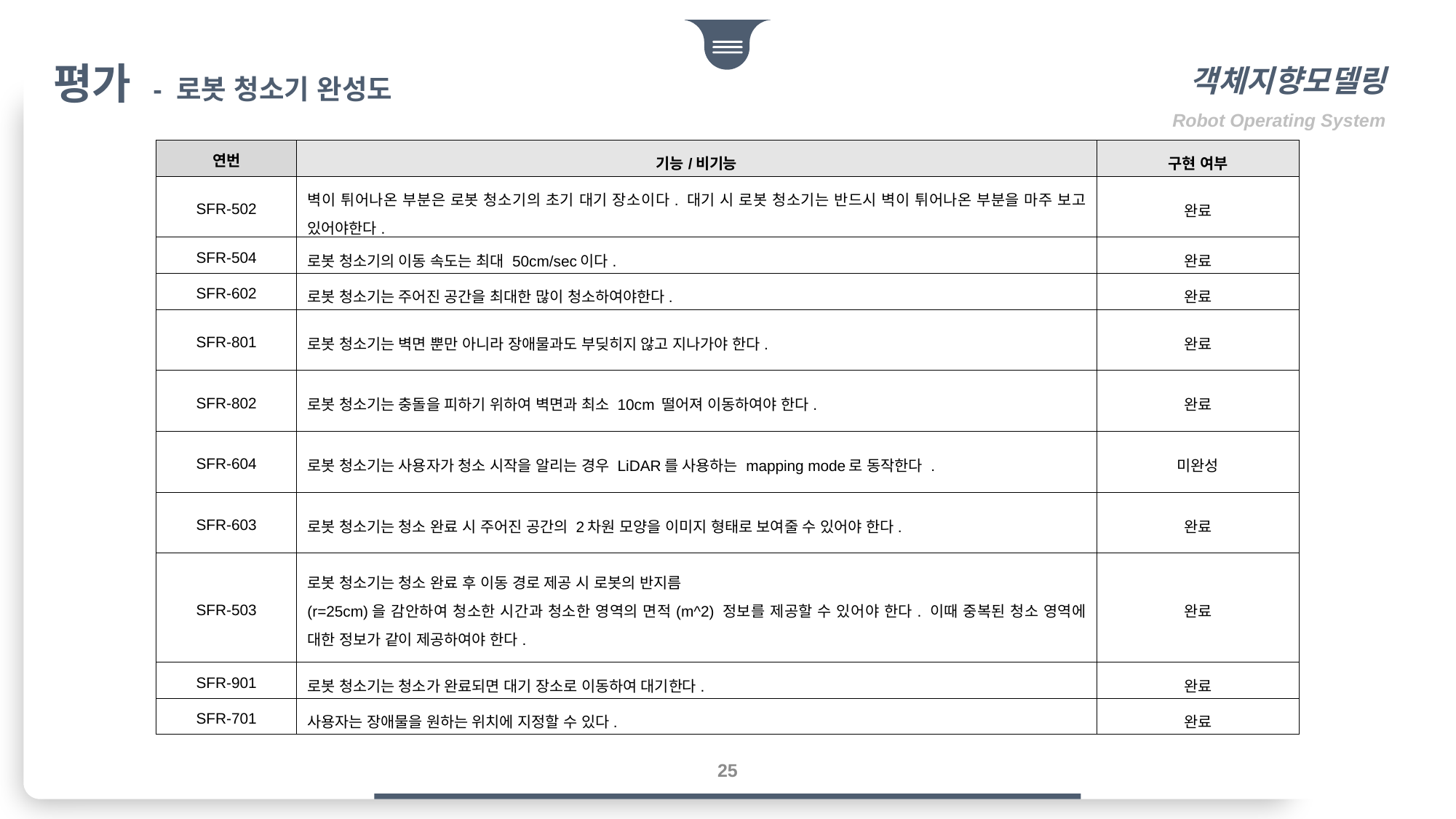

평가 - 로봇 청소기 완성도
객체지향모델링
Robot Operating System
| 연번 | 기능/비기능 | 구현 여부 |
| --- | --- | --- |
| SFR-502 | 벽이 튀어나온 부분은 로봇 청소기의 초기 대기 장소이다. 대기 시 로봇 청소기는 반드시 벽이 튀어나온 부분을 마주 보고 있어야한다. | 완료 |
| SFR-504 | 로봇 청소기의 이동 속도는 최대 50cm/sec이다. | 완료 |
| SFR-602 | 로봇 청소기는 주어진 공간을 최대한 많이 청소하여야한다. | 완료 |
| SFR-801 | 로봇 청소기는 벽면 뿐만 아니라 장애물과도 부딪히지 않고 지나가야 한다. | 완료 |
| SFR-802 | 로봇 청소기는 충돌을 피하기 위하여 벽면과 최소 10cm 떨어져 이동하여야 한다. | 완료 |
| SFR-604 | 로봇 청소기는 사용자가 청소 시작을 알리는 경우 LiDAR를 사용하는 mapping mode로 동작한다 . | 미완성 |
| SFR-603 | 로봇 청소기는 청소 완료 시 주어진 공간의 2차원 모양을 이미지 형태로 보여줄 수 있어야 한다. | 완료 |
| SFR-503 | 로봇 청소기는 청소 완료 후 이동 경로 제공 시 로봇의 반지름 (r=25cm)을 감안하여 청소한 시간과 청소한 영역의 면적(m^2) 정보를 제공할 수 있어야 한다. 이때 중복된 청소 영역에 대한 정보가 같이 제공하여야 한다. | 완료 |
| SFR-901 | 로봇 청소기는 청소가 완료되면 대기 장소로 이동하여 대기한다. | 완료 |
| SFR-701 | 사용자는 장애물을 원하는 위치에 지정할 수 있다. | 완료 |
25